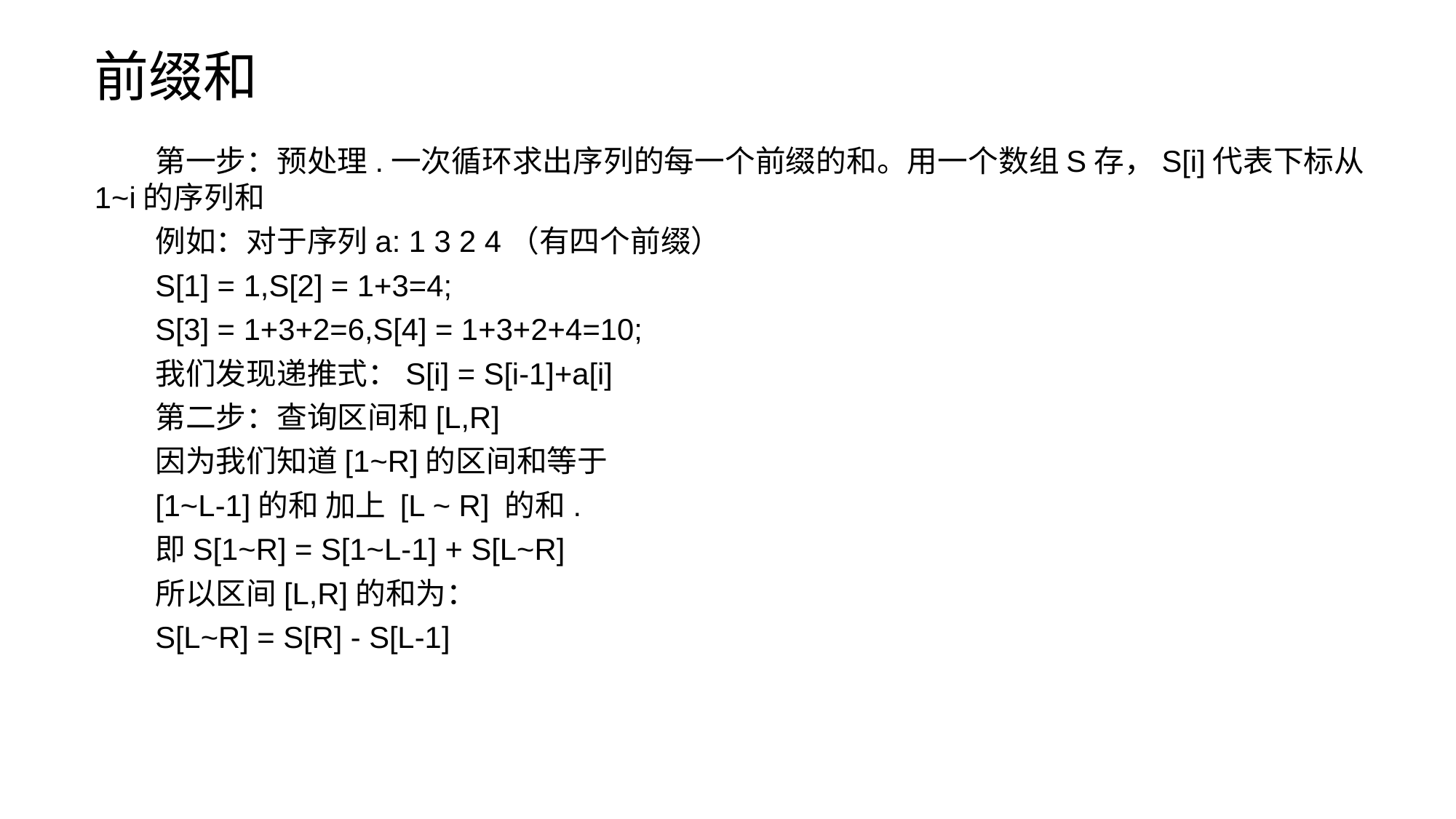

# 前缀和
第一步：预处理.一次循环求出序列的每一个前缀的和。用一个数组S存，S[i]代表下标从1~i的序列和
例如：对于序列a: 1 3 2 4（有四个前缀）
S[1] = 1,S[2] = 1+3=4;
S[3] = 1+3+2=6,S[4] = 1+3+2+4=10;
我们发现递推式：S[i] = S[i-1]+a[i]
第二步：查询区间和[L,R]
因为我们知道[1~R]的区间和等于
[1~L-1]的和 加上 [L ~ R] 的和.
即S[1~R] = S[1~L-1] + S[L~R]
所以区间[L,R]的和为：
S[L~R] = S[R] - S[L-1]